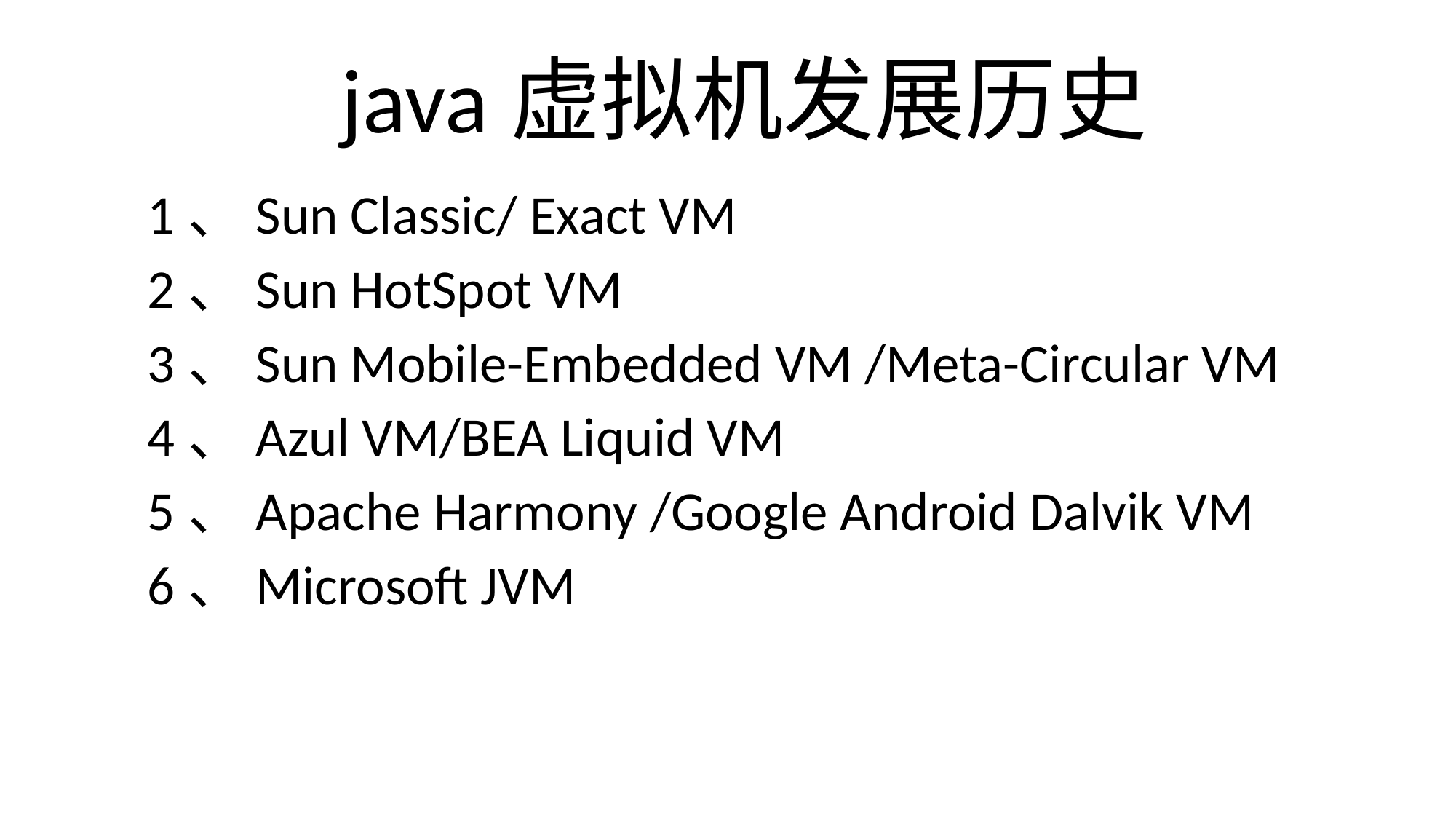

# java虚拟机发展历史
1、Sun Classic/ Exact VM
2、Sun HotSpot VM
3、Sun Mobile-Embedded VM /Meta-Circular VM
4、Azul VM/BEA Liquid VM
5、Apache Harmony /Google Android Dalvik VM
6、Microsoft JVM